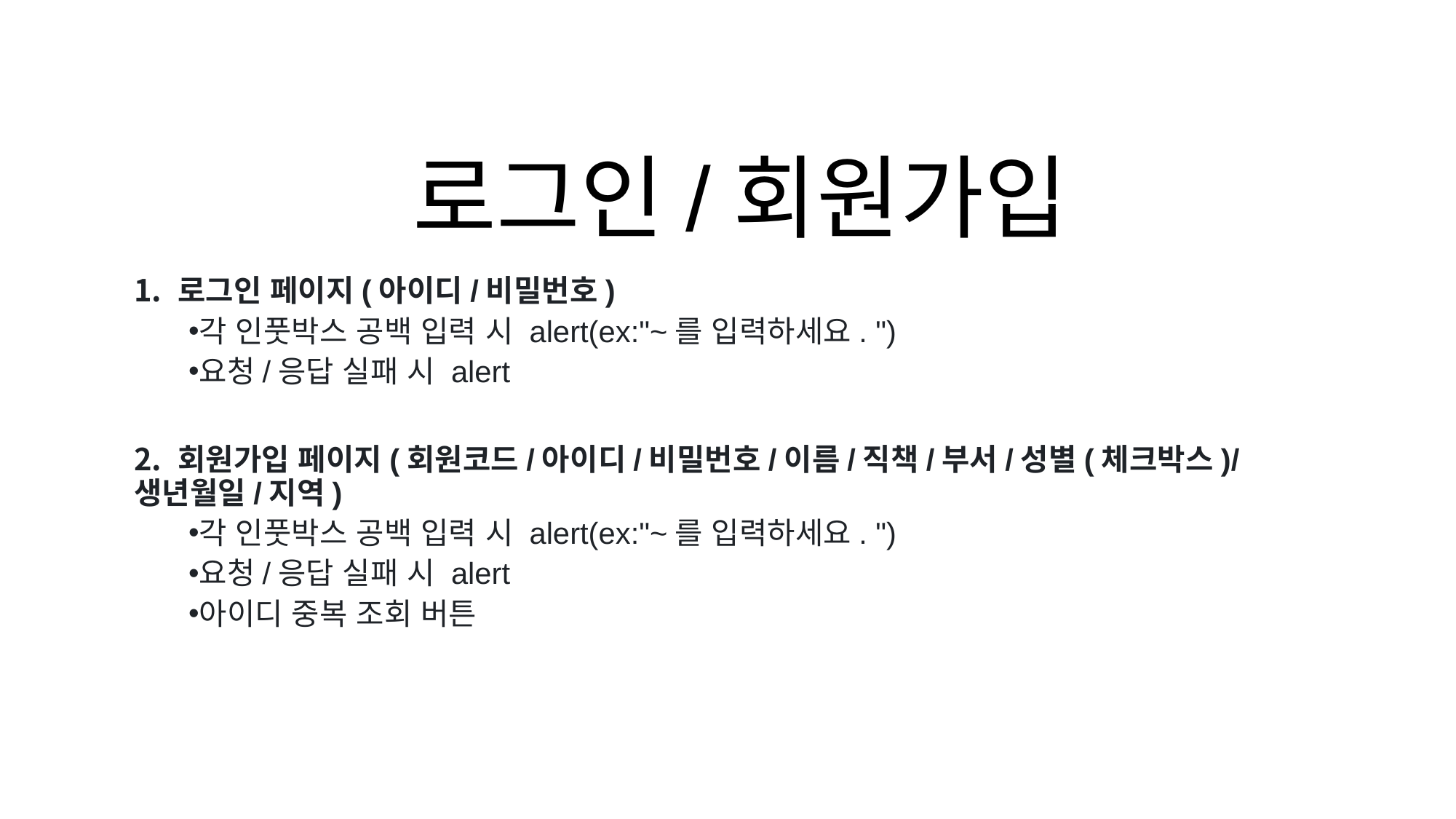

# 로그인/회원가입
 로그인 페이지(아이디/비밀번호)
각 인풋박스 공백 입력 시 alert(ex:"~를 입력하세요. ")
요청/응답 실패 시 alert

 회원가입 페이지(회원코드/아이디/비밀번호/이름/직책/부서/성별(체크박스)/생년월일/지역)
각 인풋박스 공백 입력 시 alert(ex:"~를 입력하세요. ")
요청/응답 실패 시 alert
아이디 중복 조회 버튼